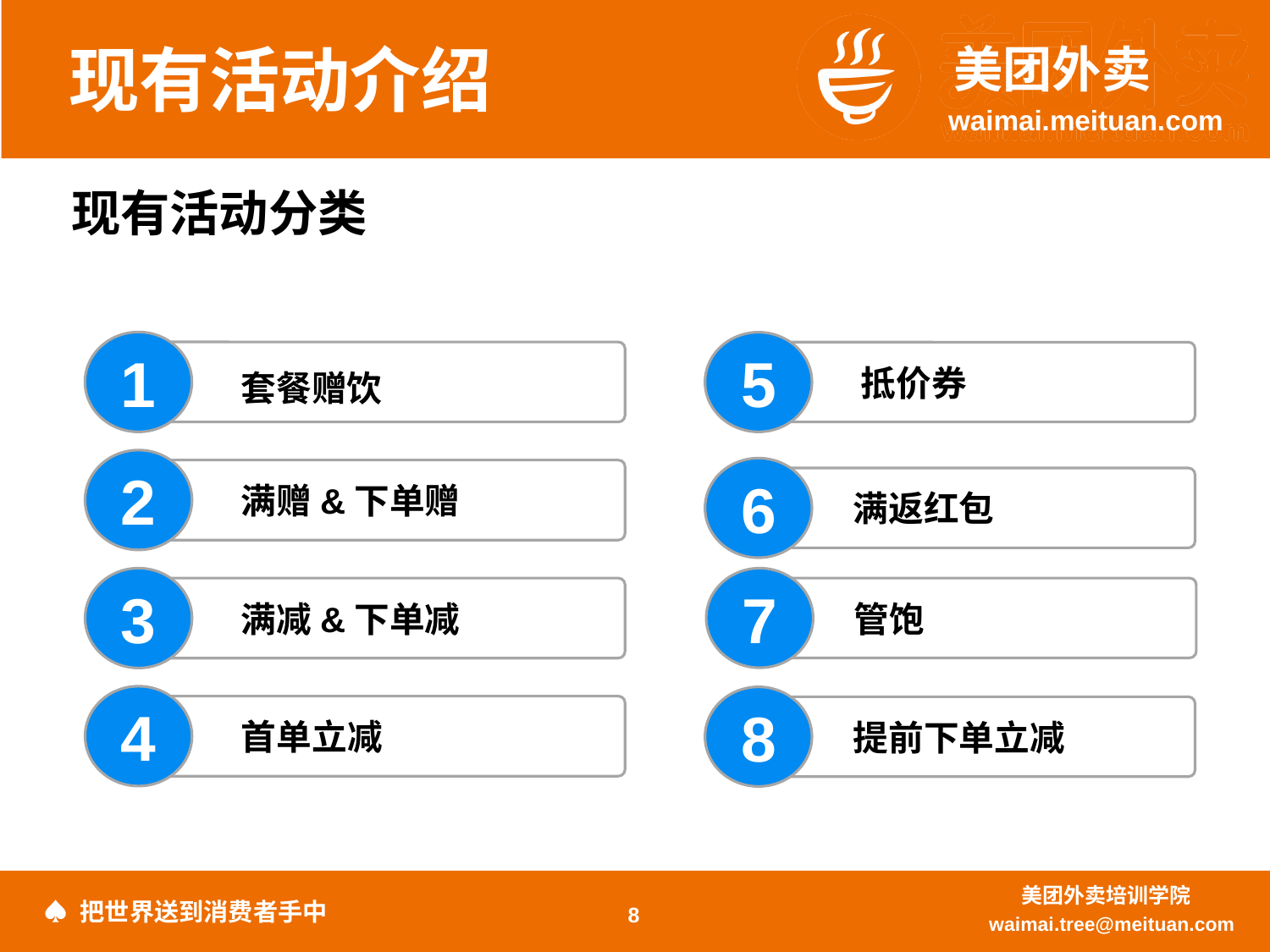

现有活动介绍
现有活动分类
1
          套餐赠饮
5
          抵价券
2
          满赠&下单赠
6
         满返红包
3
          满减&下单减
7
         管饱
4
          首单立减
8
         提前下单立减